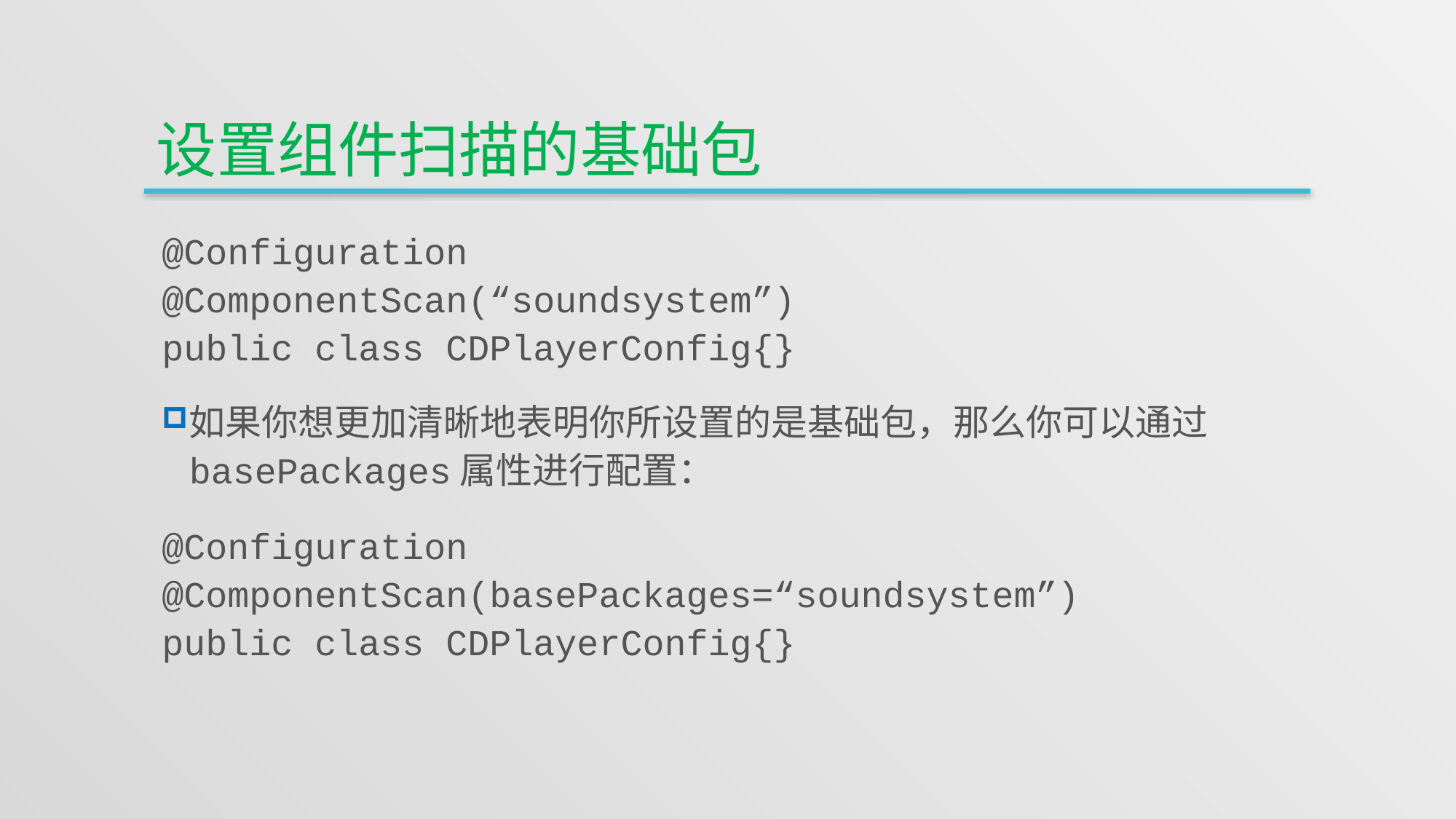

# 设置组件扫描的基础包
@Configuration
@ComponentScan(“soundsystem”)
public class CDPlayerConfig{}
如果你想更加清晰地表明你所设置的是基础包，那么你可以通过basePackages属性进行配置：
@Configuration
@ComponentScan(basePackages=“soundsystem”)
public class CDPlayerConfig{}